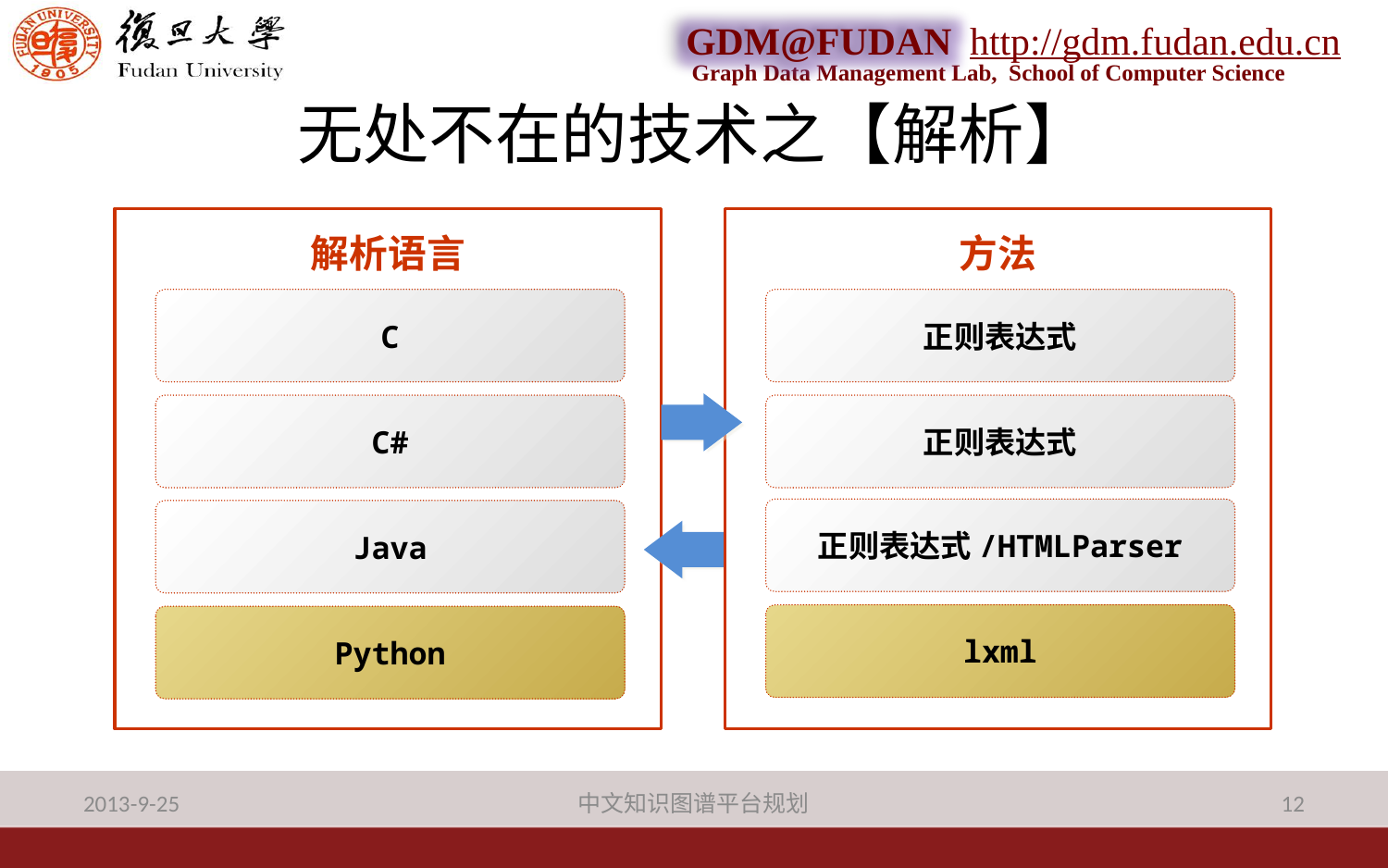

# 无处不在的技术之【解析】
解析语言
C
C#
Java
Python
方法
正则表达式
正则表达式
正则表达式/HTMLParser
lxml

2013-9-25
中文知识图谱平台规划
12